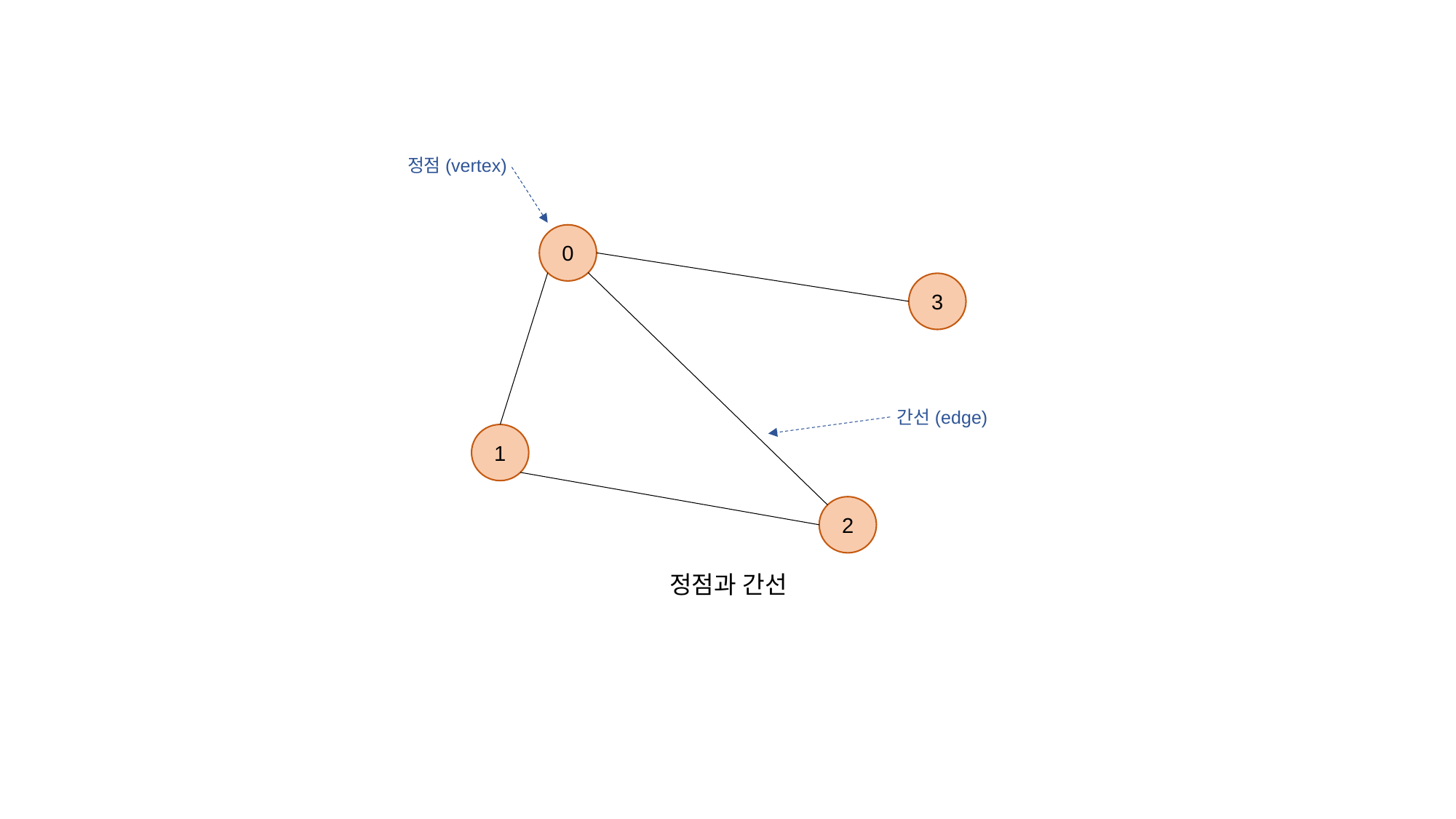

정점(vertex)
0
3
간선(edge)
1
2
정점과 간선